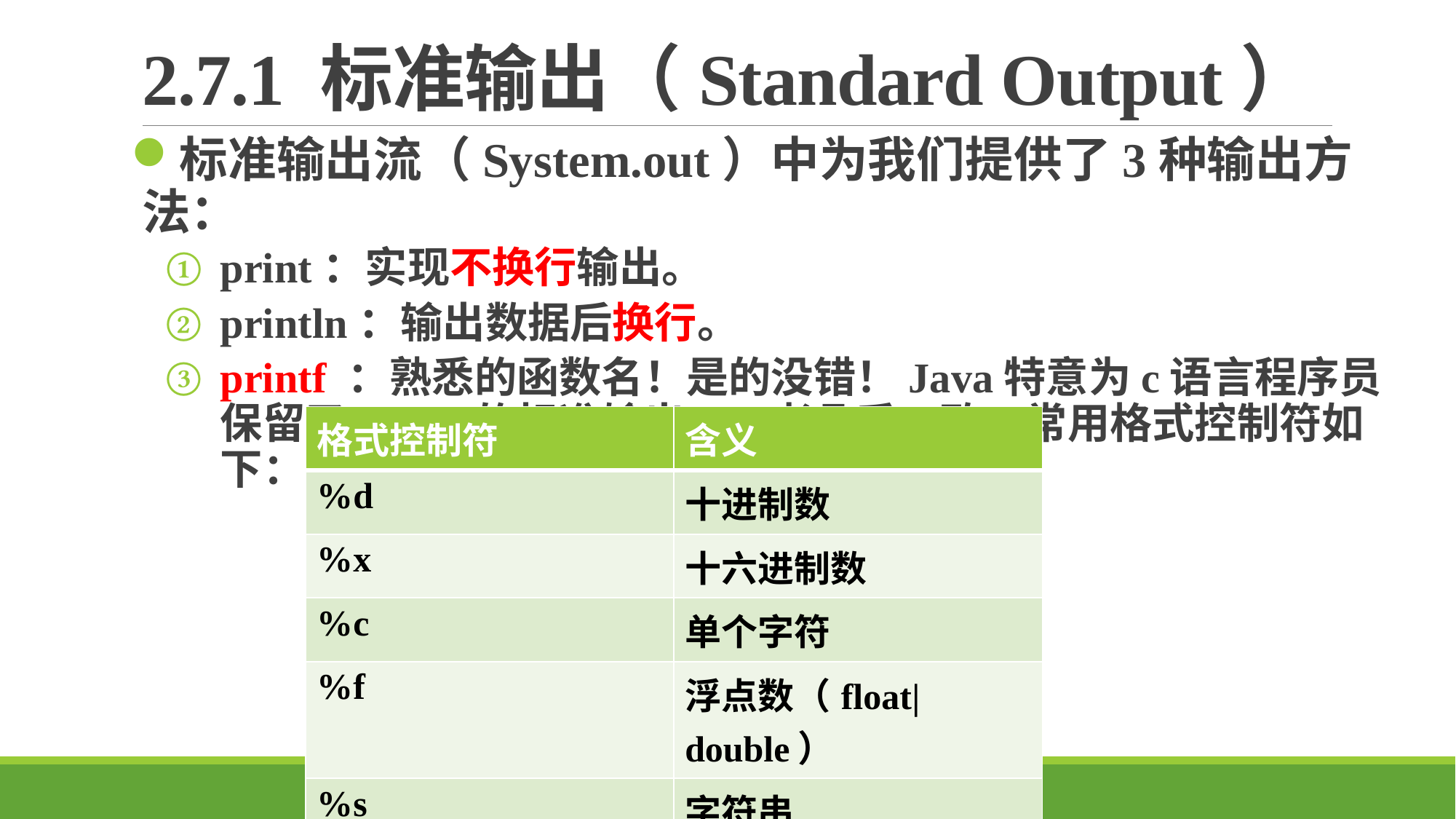

# 2.7.1 标准输出（Standard Output）
标准输出流（System.out）中为我们提供了3种输出方法：
print：实现不换行输出。
println：输出数据后换行。
printf ：熟悉的函数名！是的没错！Java特意为c语言程序员保留了printf的标准输出，二者几乎一致。常用格式控制符如下：

| 格式控制符 | 含义 |
| --- | --- |
| %d | 十进制数 |
| %x | 十六进制数 |
| %c | 单个字符 |
| %f | 浮点数（float|double） |
| %s | 字符串 |